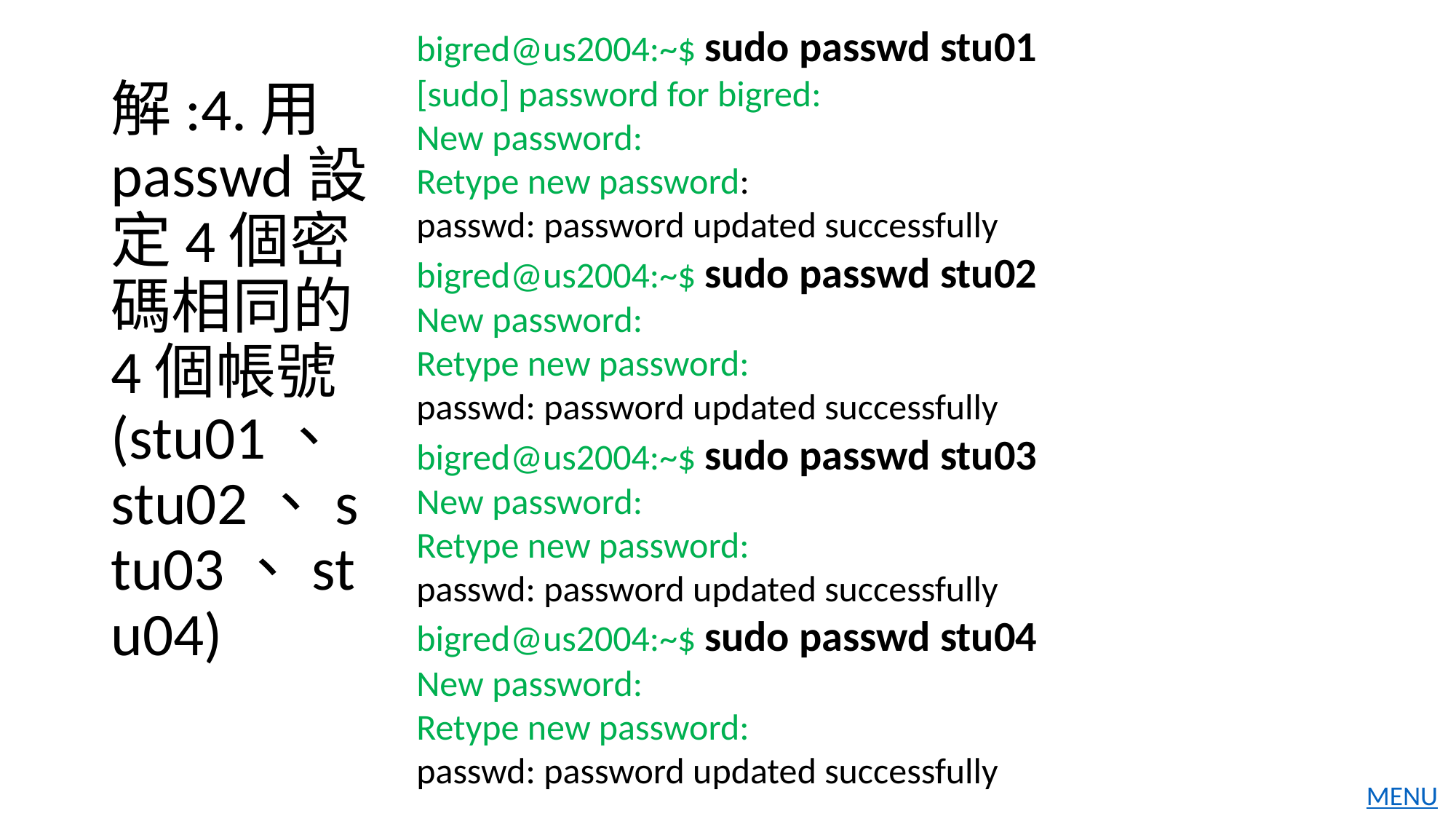

bigred@us2004:~$ sudo passwd stu01
[sudo] password for bigred:
New password:
Retype new password:
passwd: password updated successfully
bigred@us2004:~$ sudo passwd stu02
New password:
Retype new password:
passwd: password updated successfully
bigred@us2004:~$ sudo passwd stu03
New password:
Retype new password:
passwd: password updated successfully
bigred@us2004:~$ sudo passwd stu04
New password:
Retype new password:
passwd: password updated successfully

# 解:4.用passwd設定4個密碼相同的4個帳號(stu01、stu02、stu03、stu04)